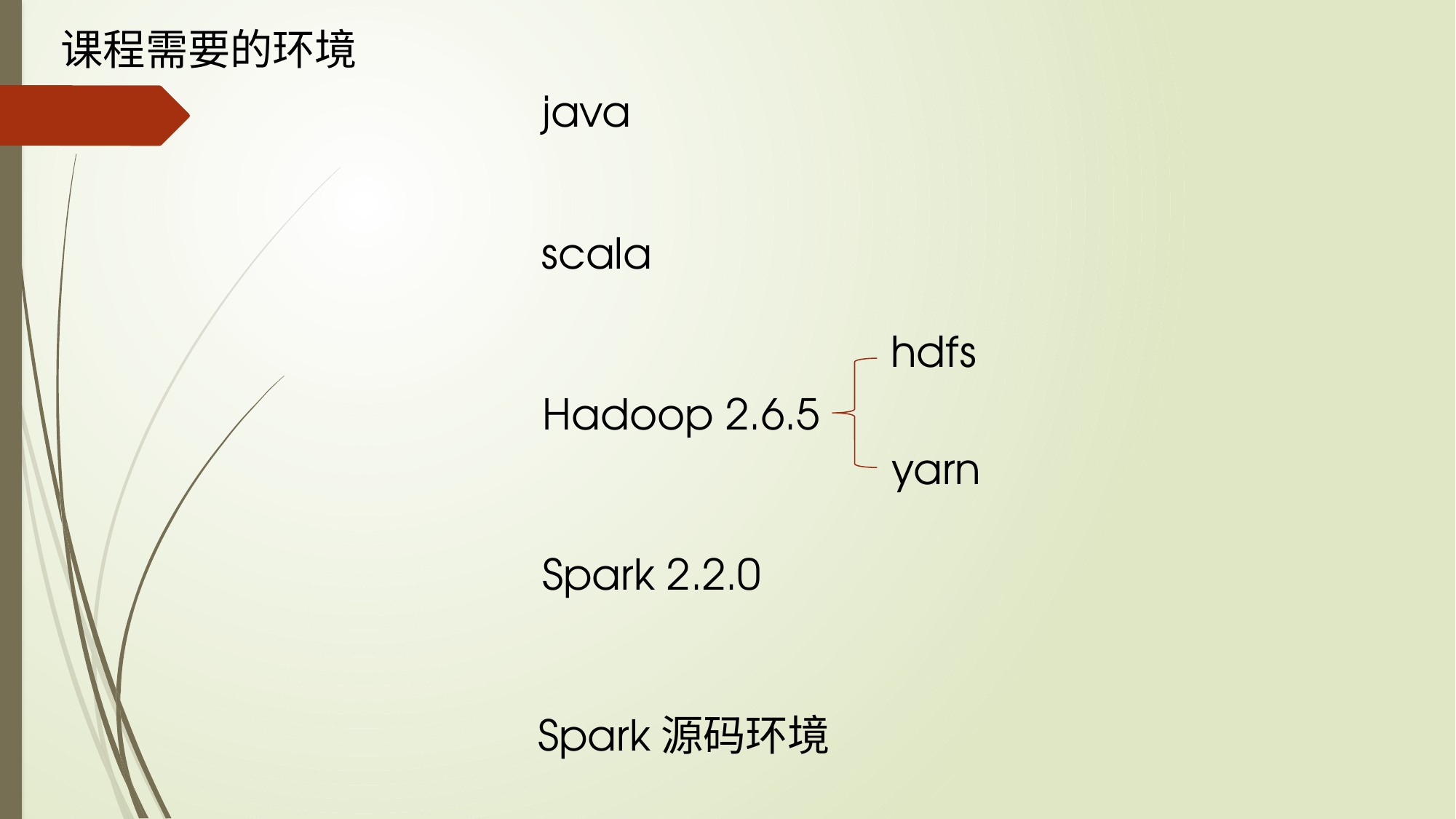

课程需要的环境
java
scala
hdfs

Hadoop 2.6.5
yarn
Spark 2.2.0
Spark源码环境